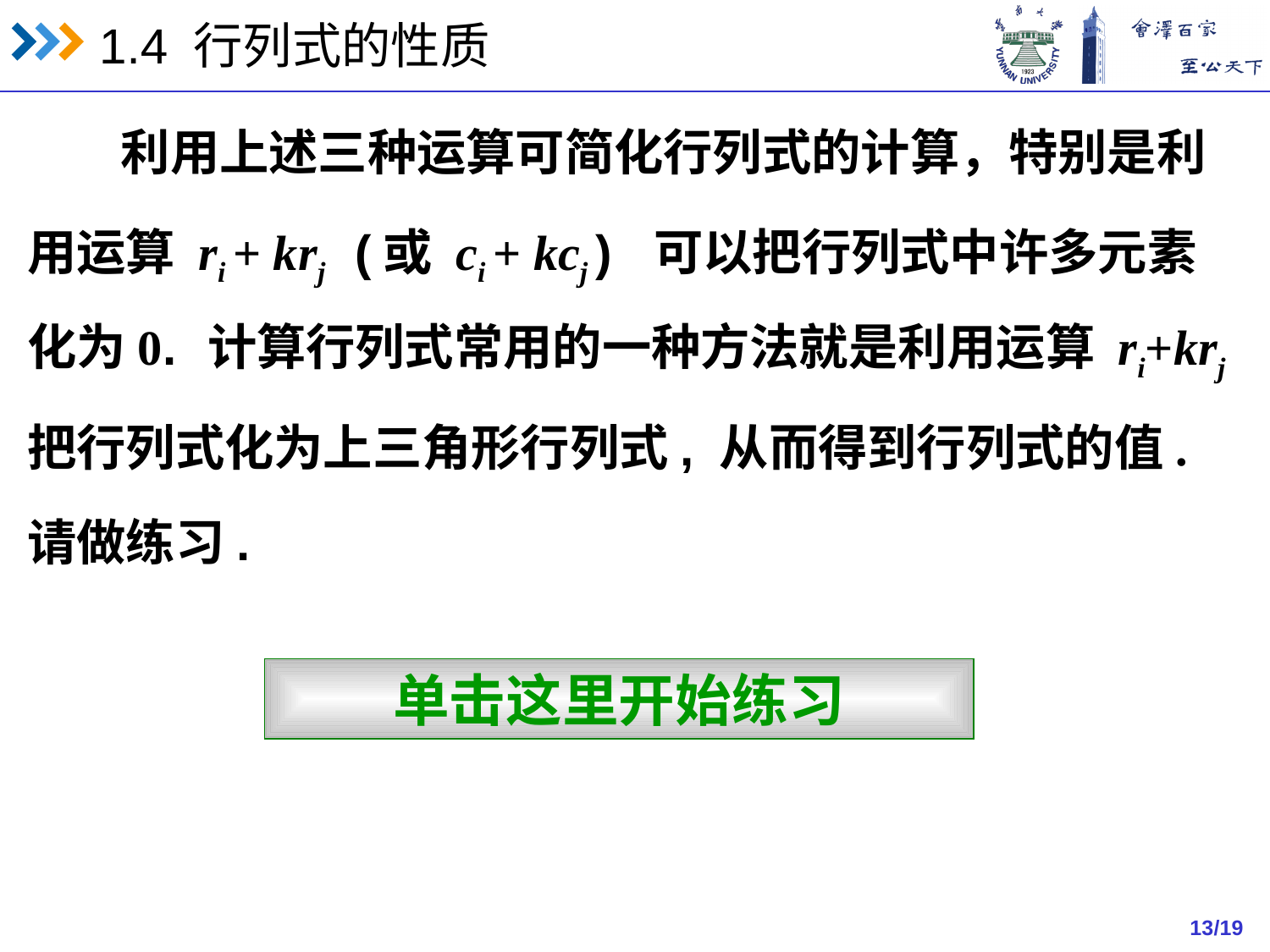

利用上述三种运算可简化行列式的计算，特别是利
用运算 ri + krj (或 ci + kcj ) 可以把行列式中许多元素
化为0.
计算行列式常用的一种方法就是利用运算 ri+krj
把行列式化为上三角形行列式, 从而得到行列式的值.
请做练习.
单击这里开始练习